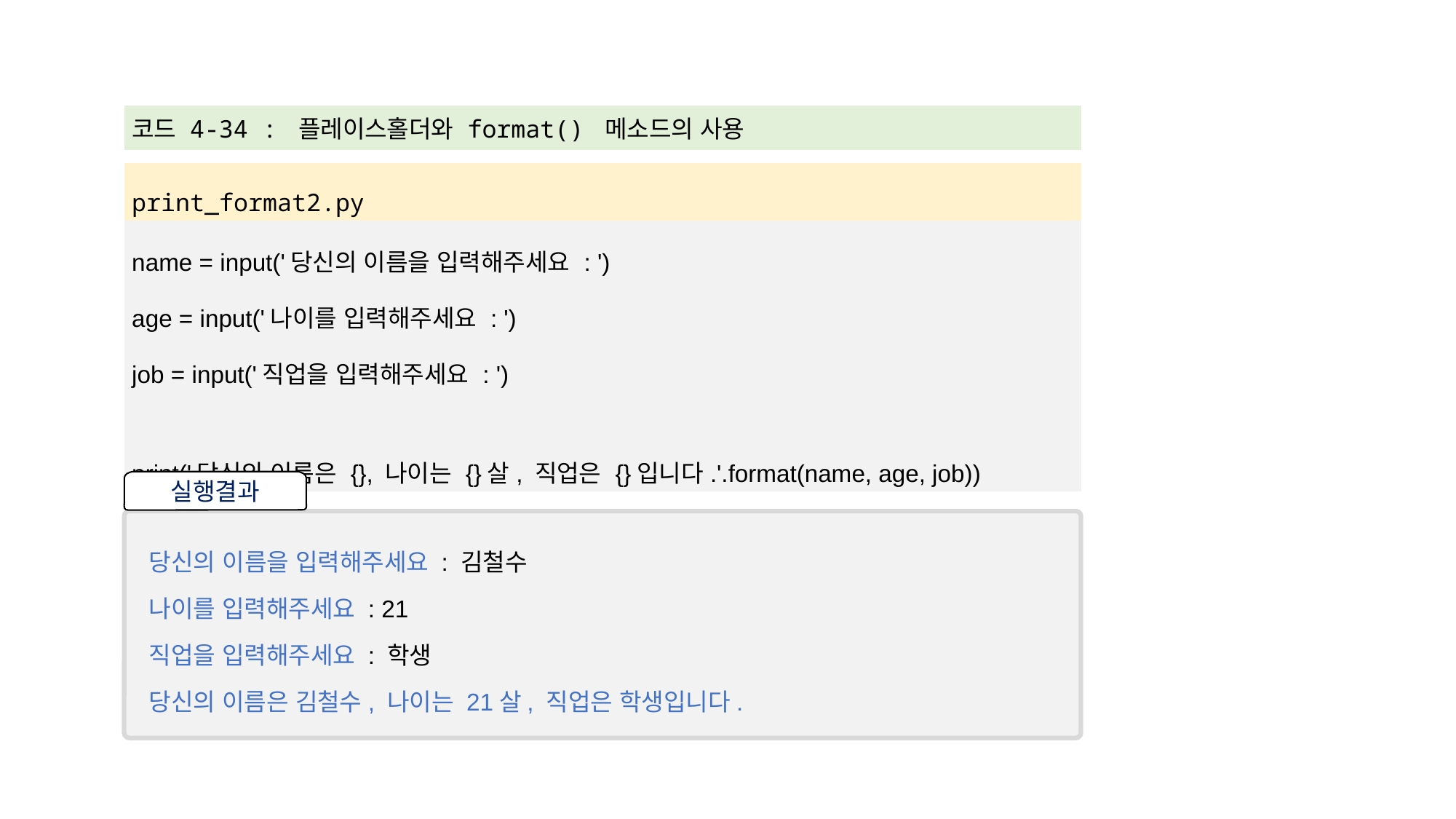

| 코드 4-34 : 플레이스홀더와 format() 메소드의 사용 |
| --- |
|  |
| print\_format2.py |
| name = input('당신의 이름을 입력해주세요 : ') age = input('나이를 입력해주세요 : ') job = input('직업을 입력해주세요 : ') print('당신의 이름은 {}, 나이는 {}살, 직업은 {}입니다.'.format(name, age, job)) |
실행결과

당신의 이름을 입력해주세요 : 김철수
나이를 입력해주세요 : 21
직업을 입력해주세요 : 학생
당신의 이름은 김철수, 나이는 21살, 직업은 학생입니다.